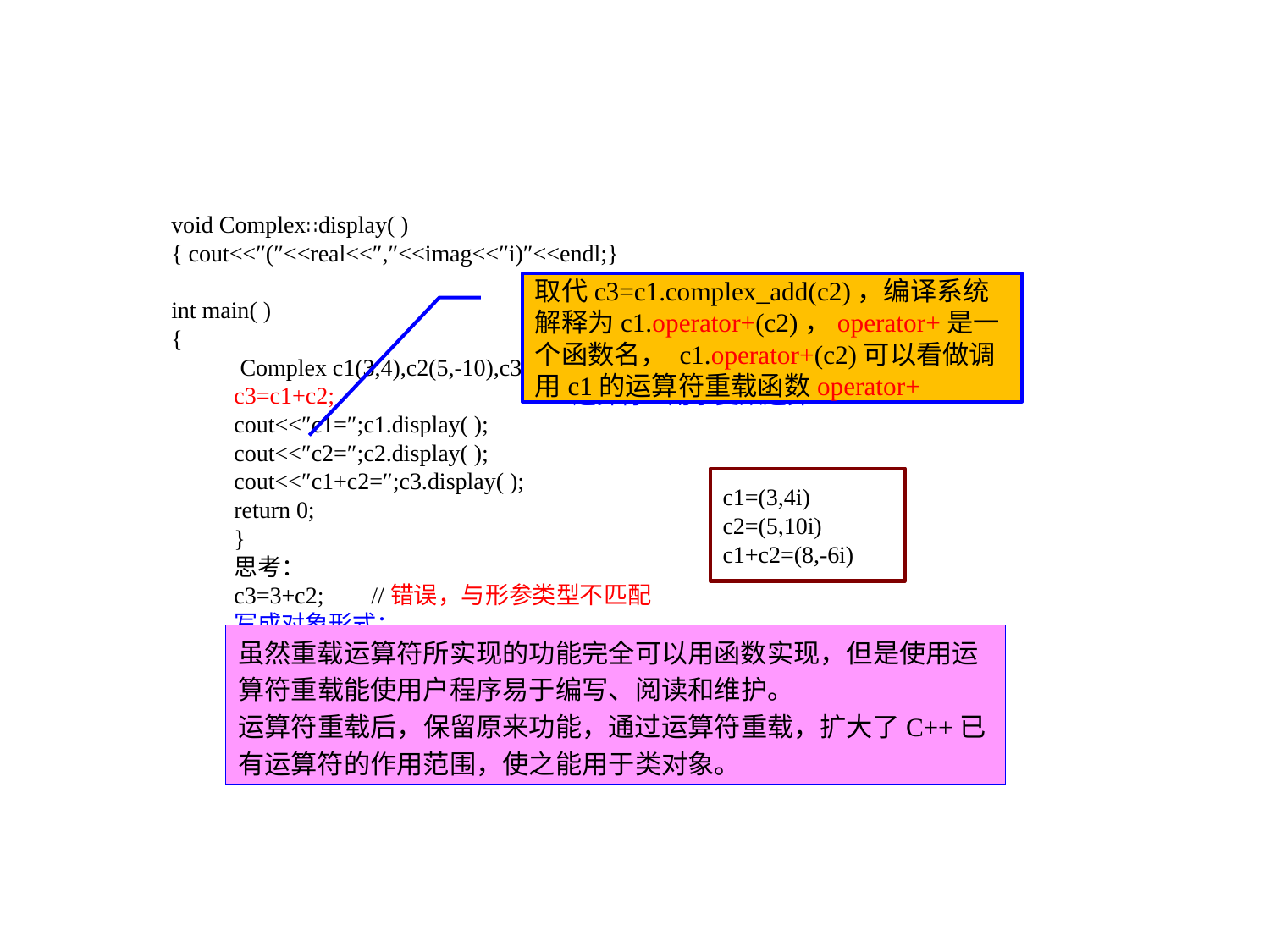

void Complex∷display( )
{ cout<<″(″<<real<<″,″<<imag<<″i)″<<endl;}

int main( )
{
 Complex c1(3,4),c2(5,-10),c3;
c3=c1+c2;                                     //运算符+用于复数运算
cout<<″c1=″;c1.display( );
cout<<″c2=″;c2.display( );
cout<<″c1+c2=″;c3.display( );
return 0;
}
思考：
c3=3+c2;        //错误，与形参类型不匹配
写成对象形式：
Complex c4(3,0); c3=c4+c2;

取代c3=c1.complex_add(c2)，编译系统解释为c1.operator+(c2)，operator+是一个函数名， c1.operator+(c2)可以看做调用c1的运算符重载函数operator+
c1=(3,4i)
c2=(5,10i)
c1+c2=(8,-6i)
虽然重载运算符所实现的功能完全可以用函数实现，但是使用运算符重载能使用户程序易于编写、阅读和维护。
运算符重载后，保留原来功能，通过运算符重载，扩大了C++已有运算符的作用范围，使之能用于类对象。